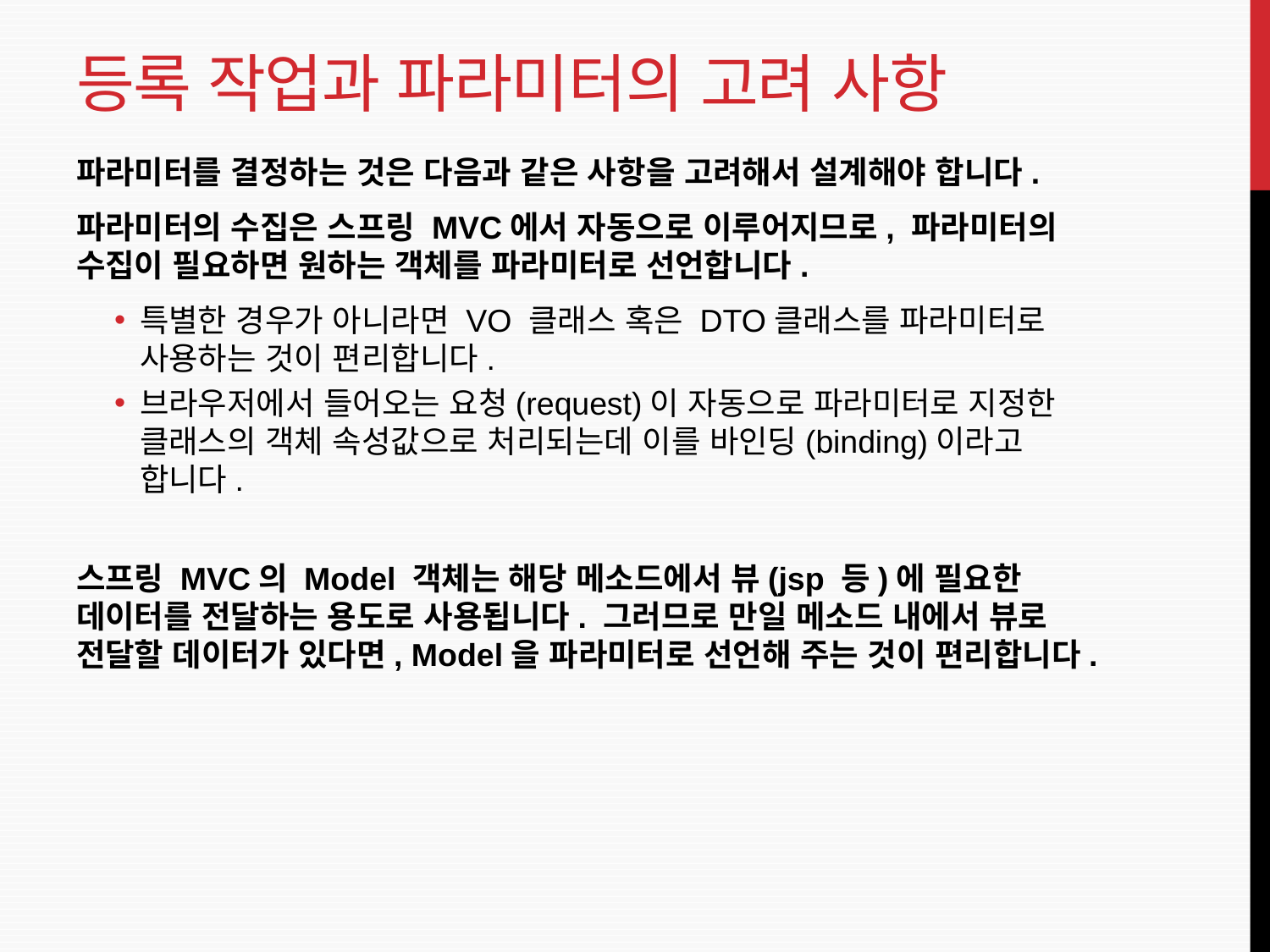

# 등록 작업과 파라미터의 고려 사항
파라미터를 결정하는 것은 다음과 같은 사항을 고려해서 설계해야 합니다.
파라미터의 수집은 스프링 MVC에서 자동으로 이루어지므로, 파라미터의 수집이 필요하면 원하는 객체를 파라미터로 선언합니다.
특별한 경우가 아니라면 VO 클래스 혹은 DTO클래스를 파라미터로 사용하는 것이 편리합니다.
브라우저에서 들어오는 요청(request)이 자동으로 파라미터로 지정한 클래스의 객체 속성값으로 처리되는데 이를 바인딩(binding)이라고 합니다.

스프링 MVC의 Model 객체는 해당 메소드에서 뷰(jsp 등)에 필요한 데이터를 전달하는 용도로 사용됩니다. 그러므로 만일 메소드 내에서 뷰로 전달할 데이터가 있다면, Model을 파라미터로 선언해 주는 것이 편리합니다.